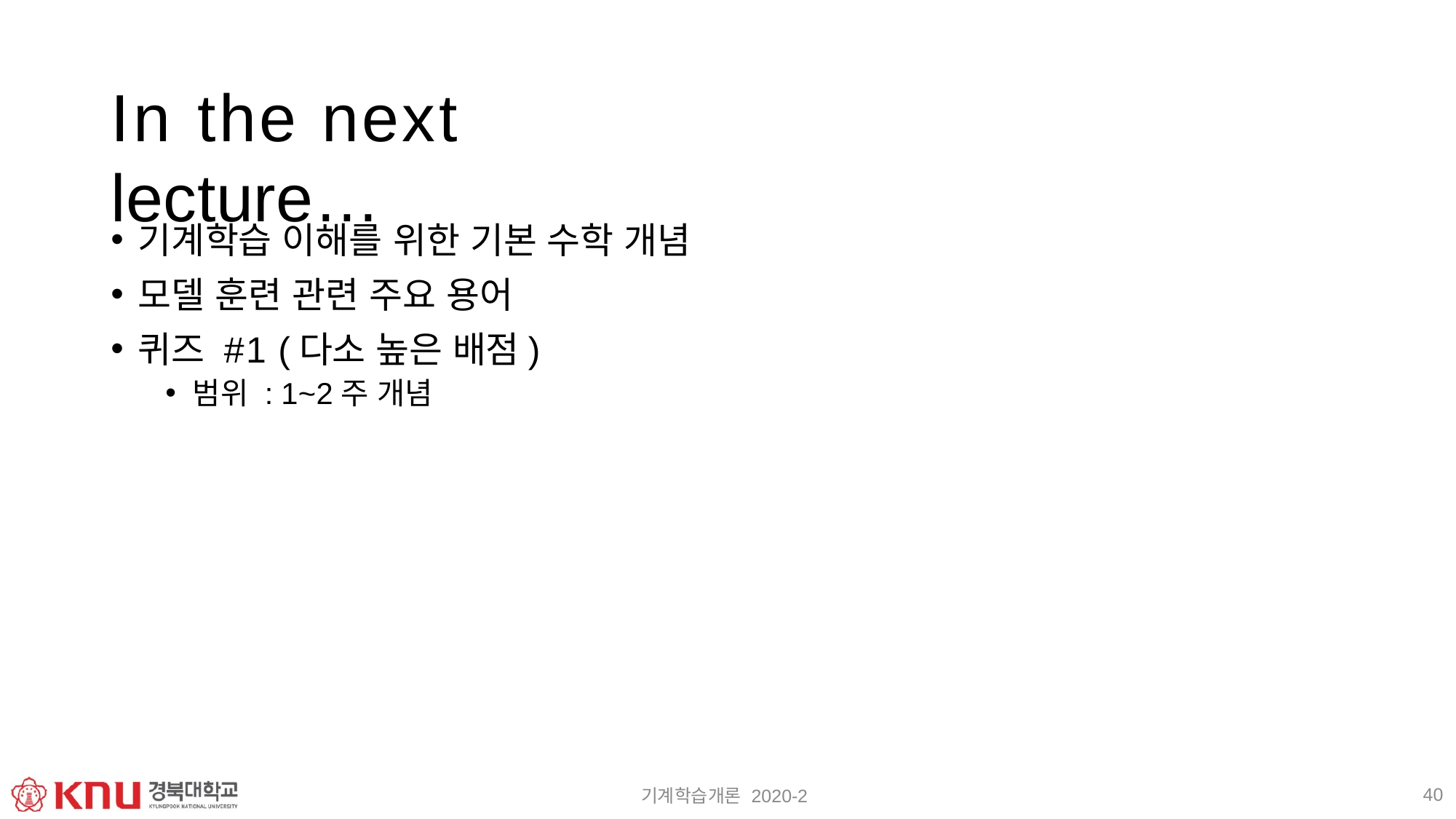

# In the next lecture…
기계학습 이해를 위한 기본 수학 개념
모델 훈련 관련 주요 용어
퀴즈 #1 (다소 높은 배점)
범위 : 1~2주 개념
40
기계학습개론 2020-2